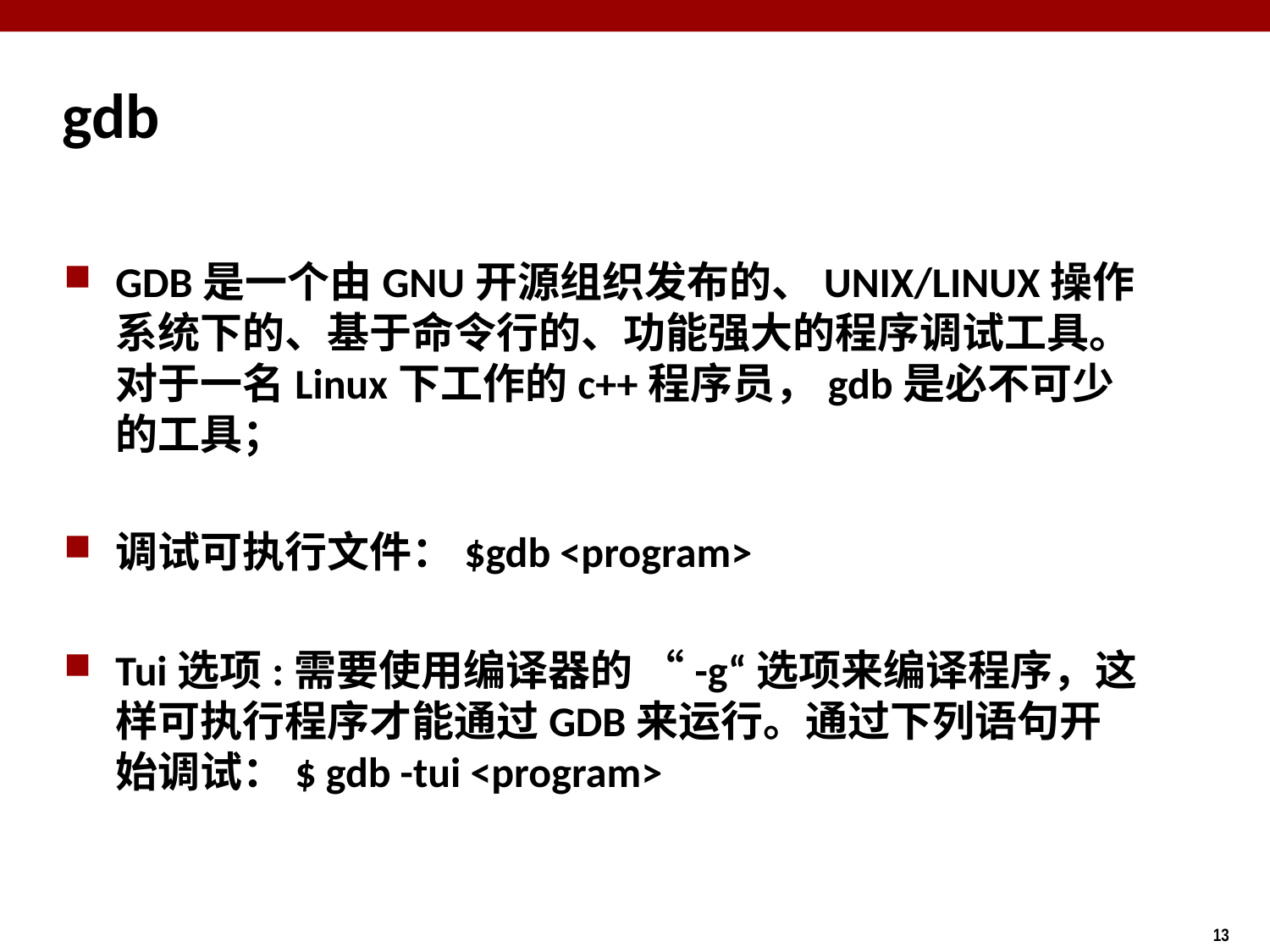

# gdb

GDB是一个由GNU开源组织发布的、UNIX/LINUX操作系统下的、基于命令行的、功能强大的程序调试工具。 对于一名Linux下工作的c++程序员，gdb是必不可少的工具；

调试可执行文件：$gdb <program>

Tui选项:需要使用编译器的 “-g“选项来编译程序，这样可执行程序才能通过GDB来运行。通过下列语句开始调试：$ gdb -tui <program>